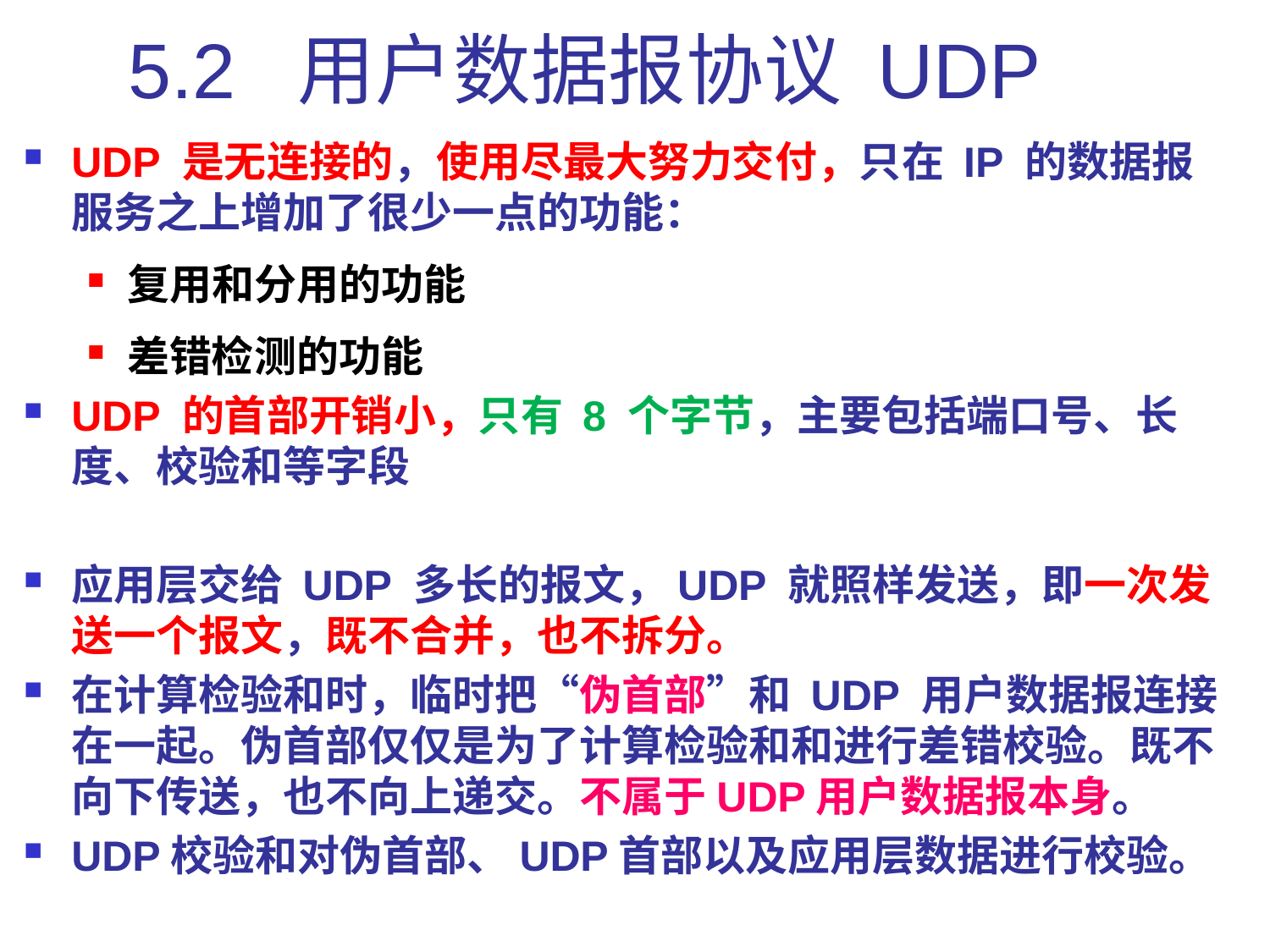

# 5.2  用户数据报协议 UDP
UDP 是无连接的，使用尽最大努力交付，只在 IP 的数据报服务之上增加了很少一点的功能：
复用和分用的功能
差错检测的功能
UDP 的首部开销小，只有 8 个字节，主要包括端口号、长度、校验和等字段

应用层交给 UDP 多长的报文，UDP 就照样发送，即一次发送一个报文，既不合并，也不拆分。
在计算检验和时，临时把“伪首部”和 UDP 用户数据报连接在一起。伪首部仅仅是为了计算检验和和进行差错校验。既不向下传送，也不向上递交。不属于UDP用户数据报本身。
UDP校验和对伪首部、UDP首部以及应用层数据进行校验。